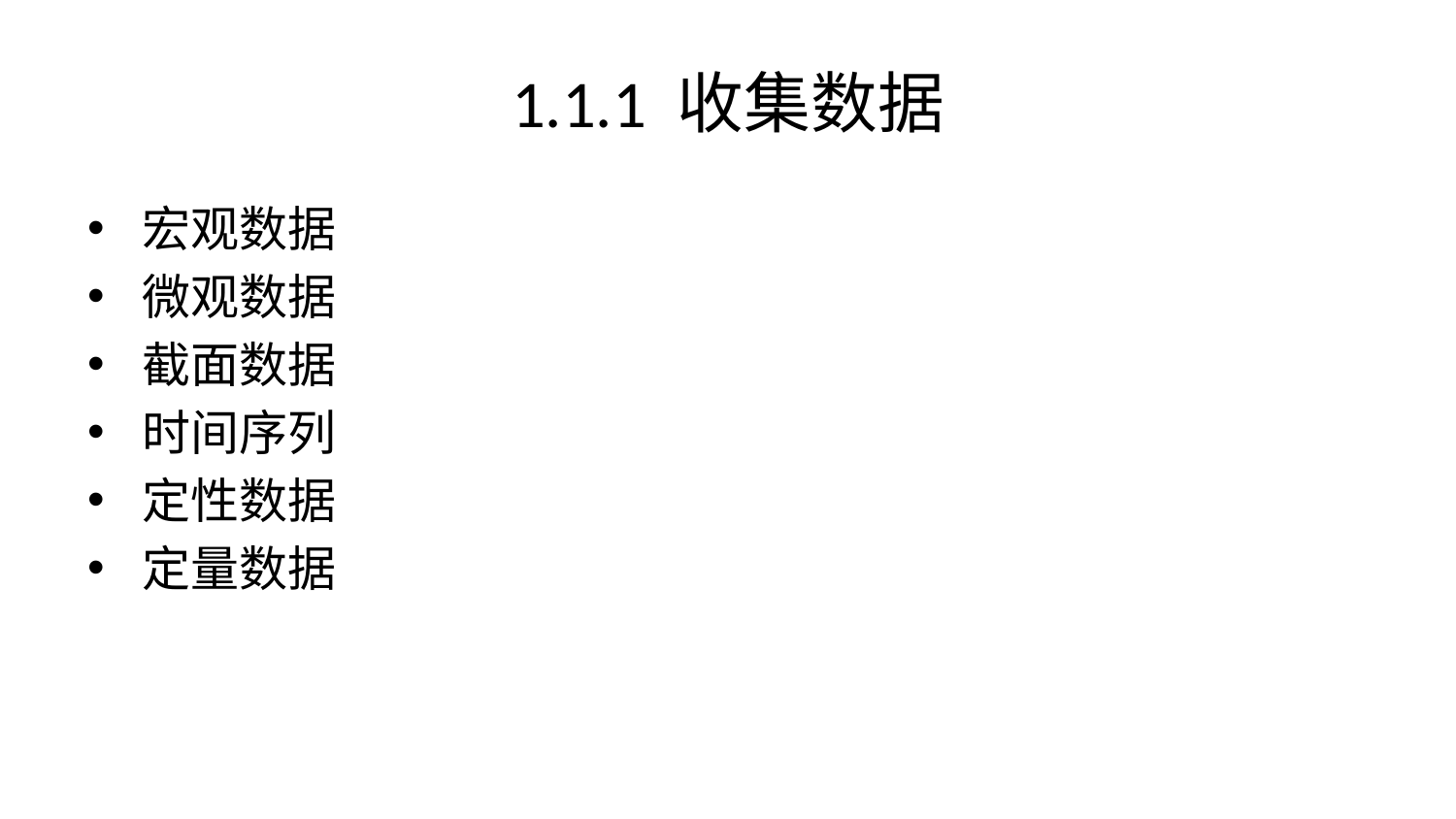

# 1.1.1 收集数据
宏观数据
微观数据
截面数据
时间序列
定性数据
定量数据